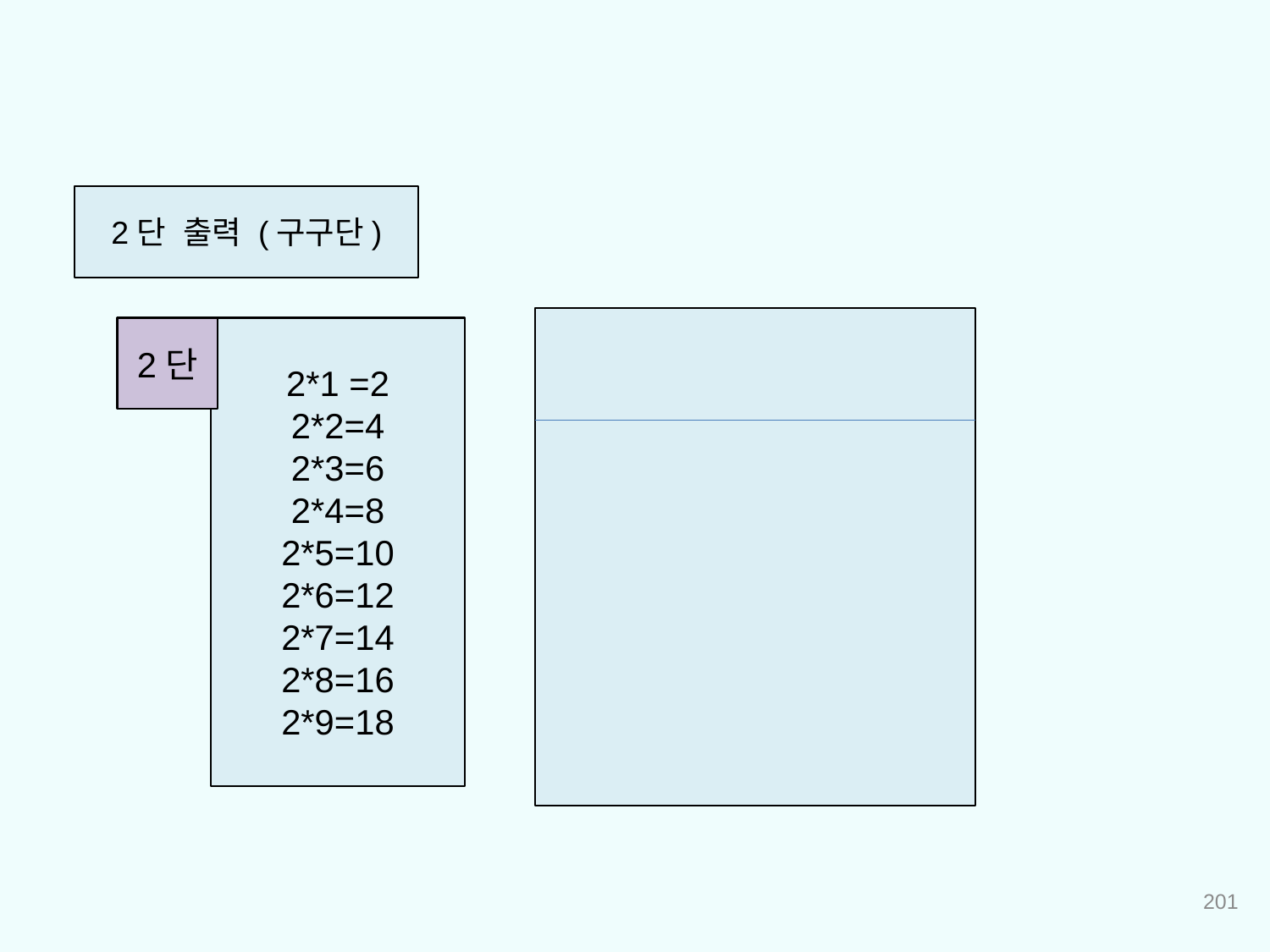

2단  출력 (구구단)

2단
2*1 =2
2*2=4
2*3=6
2*4=8
2*5=10
2*6=12
2*7=14
2*8=16
2*9=18
201